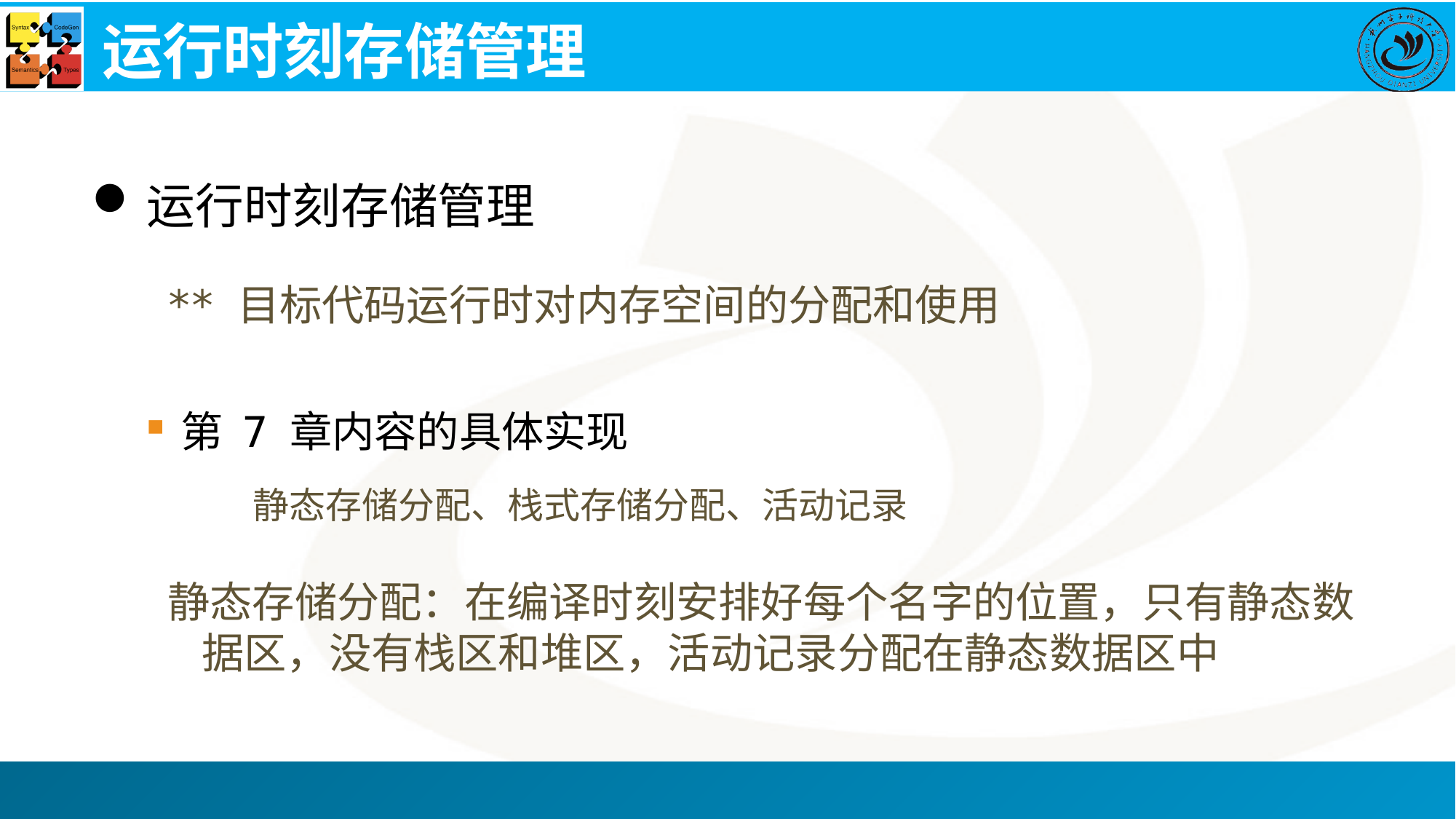

# 运行时刻存储管理
运行时刻存储管理
** 目标代码运行时对内存空间的分配和使用
第 7 章内容的具体实现
静态存储分配、栈式存储分配、活动记录
静态存储分配：在编译时刻安排好每个名字的位置，只有静态数据区，没有栈区和堆区，活动记录分配在静态数据区中
9